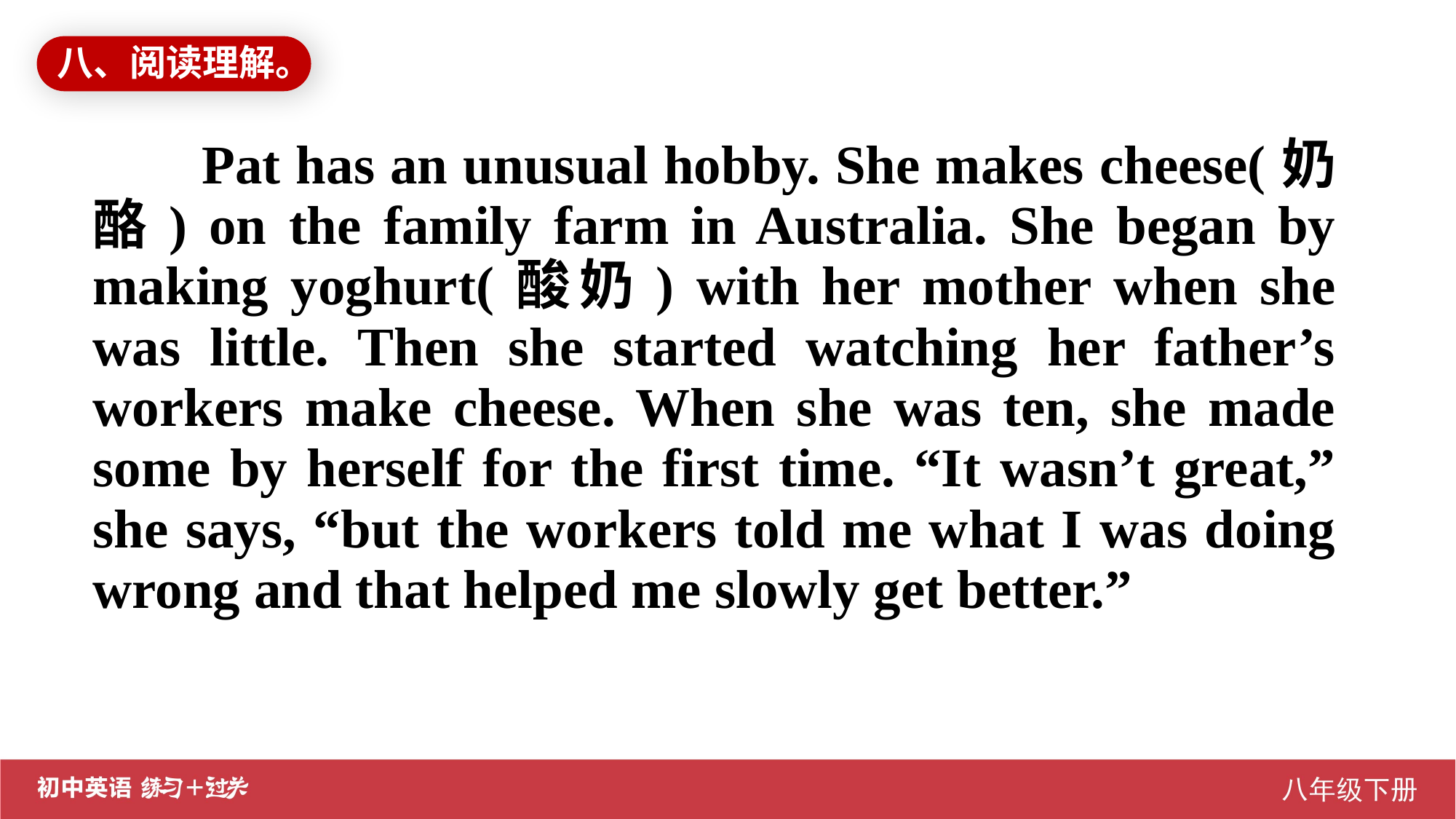

八、阅读理解。

Pat has an unusual hobby. She makes cheese(奶酪) on the family farm in Australia. She began by making yoghurt(酸奶) with her mother when she was little. Then she started watching her father’s workers make cheese. When she was ten, she made some by herself for the first time. “It wasn’t great,” she says, “but the workers told me what I was doing wrong and that helped me slowly get better.”